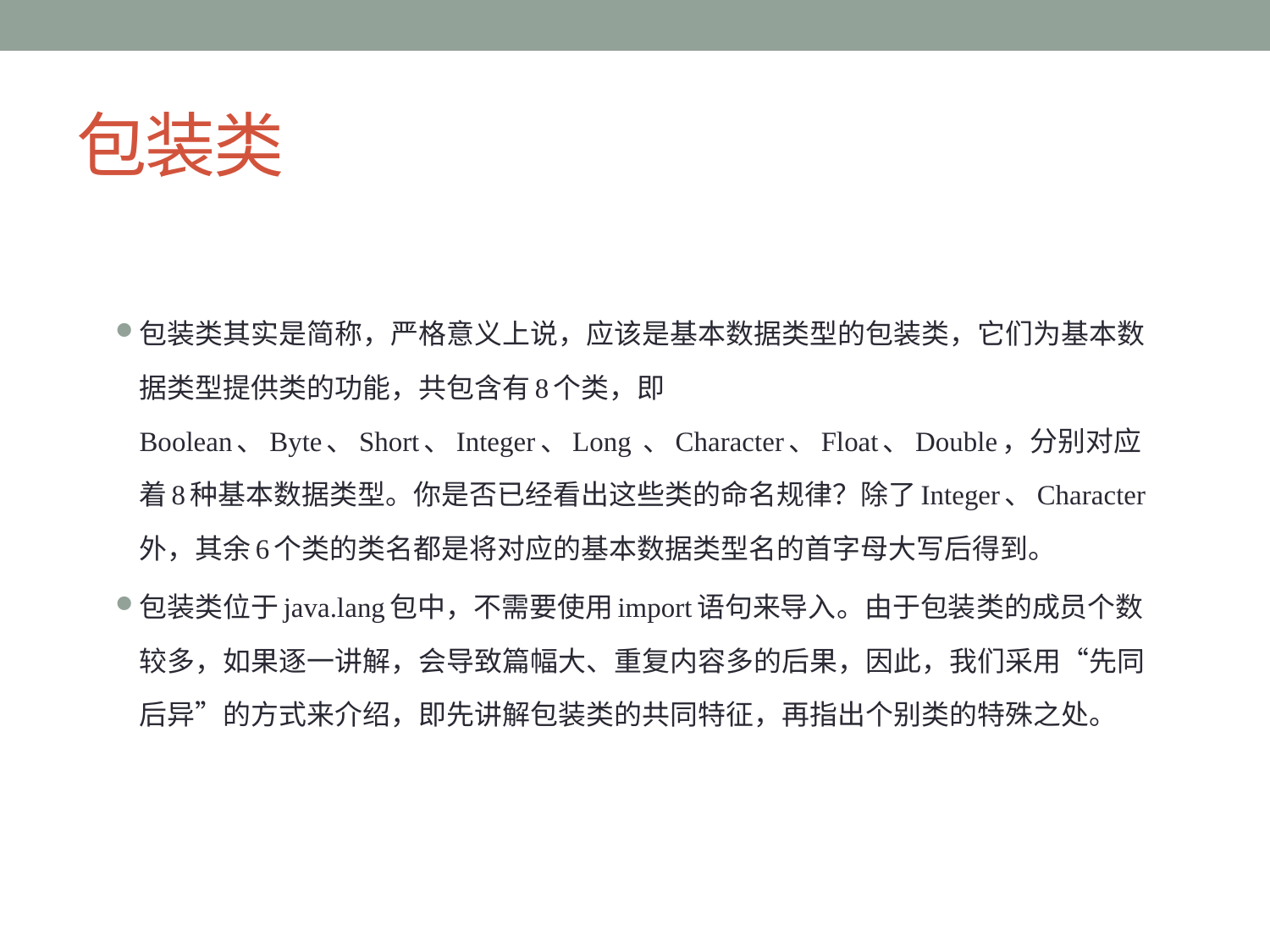

# 包装类
包装类其实是简称，严格意义上说，应该是基本数据类型的包装类，它们为基本数据类型提供类的功能，共包含有8个类，即Boolean、Byte、Short、Integer、Long 、Character、Float、Double，分别对应着8种基本数据类型。你是否已经看出这些类的命名规律？除了Integer、Character外，其余6个类的类名都是将对应的基本数据类型名的首字母大写后得到。
包装类位于java.lang包中，不需要使用import语句来导入。由于包装类的成员个数较多，如果逐一讲解，会导致篇幅大、重复内容多的后果，因此，我们采用“先同后异”的方式来介绍，即先讲解包装类的共同特征，再指出个别类的特殊之处。